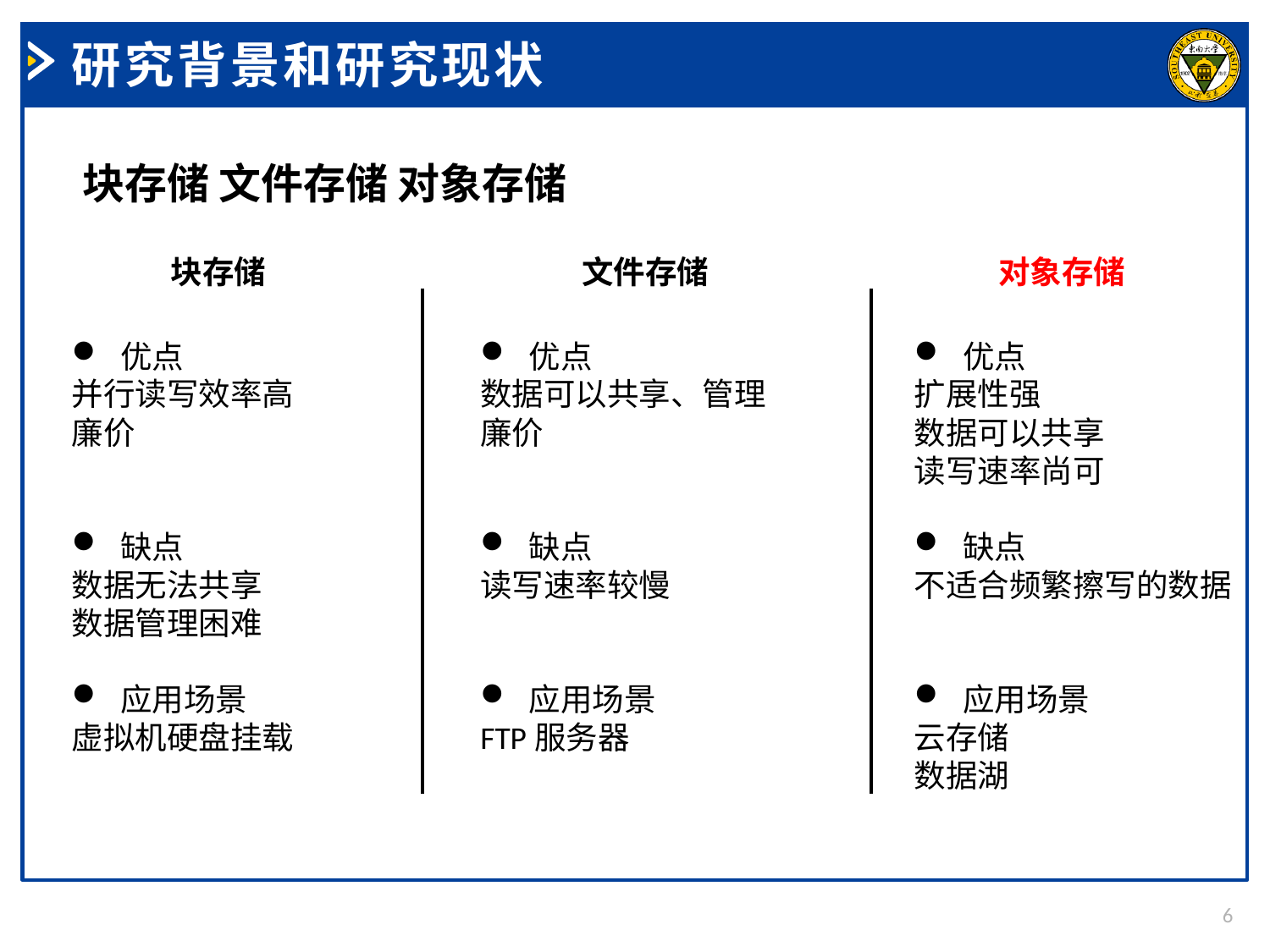

研究背景和研究现状
块存储 文件存储 对象存储
块存储
文件存储
对象存储
优点
并行读写效率高
廉价

缺点
数据无法共享
数据管理困难

应用场景
虚拟机硬盘挂载

优点
数据可以共享、管理
廉价

缺点
读写速率较慢

应用场景
FTP服务器

优点
扩展性强
数据可以共享
读写速率尚可

缺点
不适合频繁擦写的数据

应用场景
云存储
数据湖

6